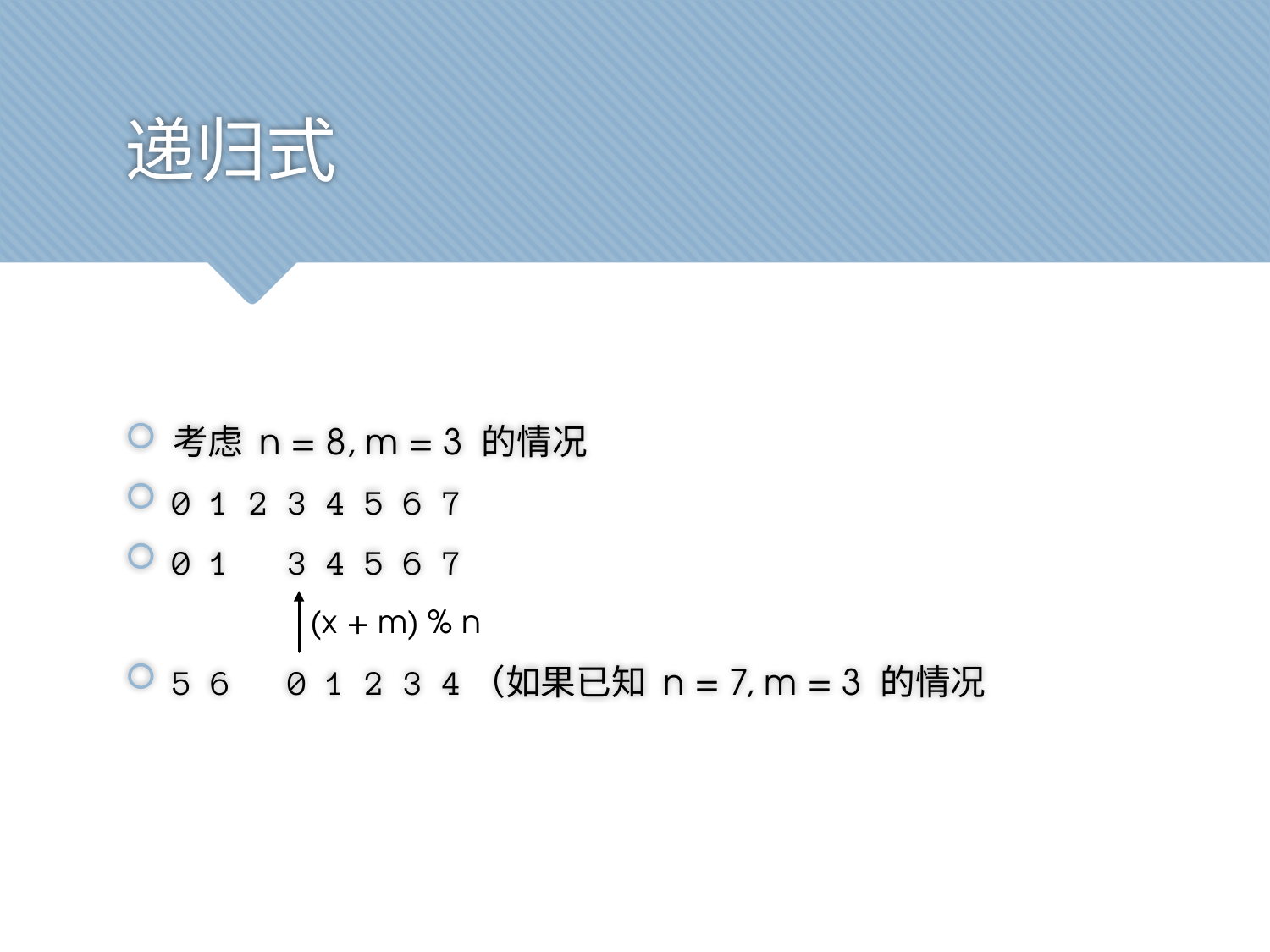

# 递归式
考虑 n = 8, m = 3 的情况
0 1 2 3 4 5 6 7
0 1   3 4 5 6 7

5 6   0 1 2 3 4（如果已知 n = 7, m = 3 的情况
(x + m) % n